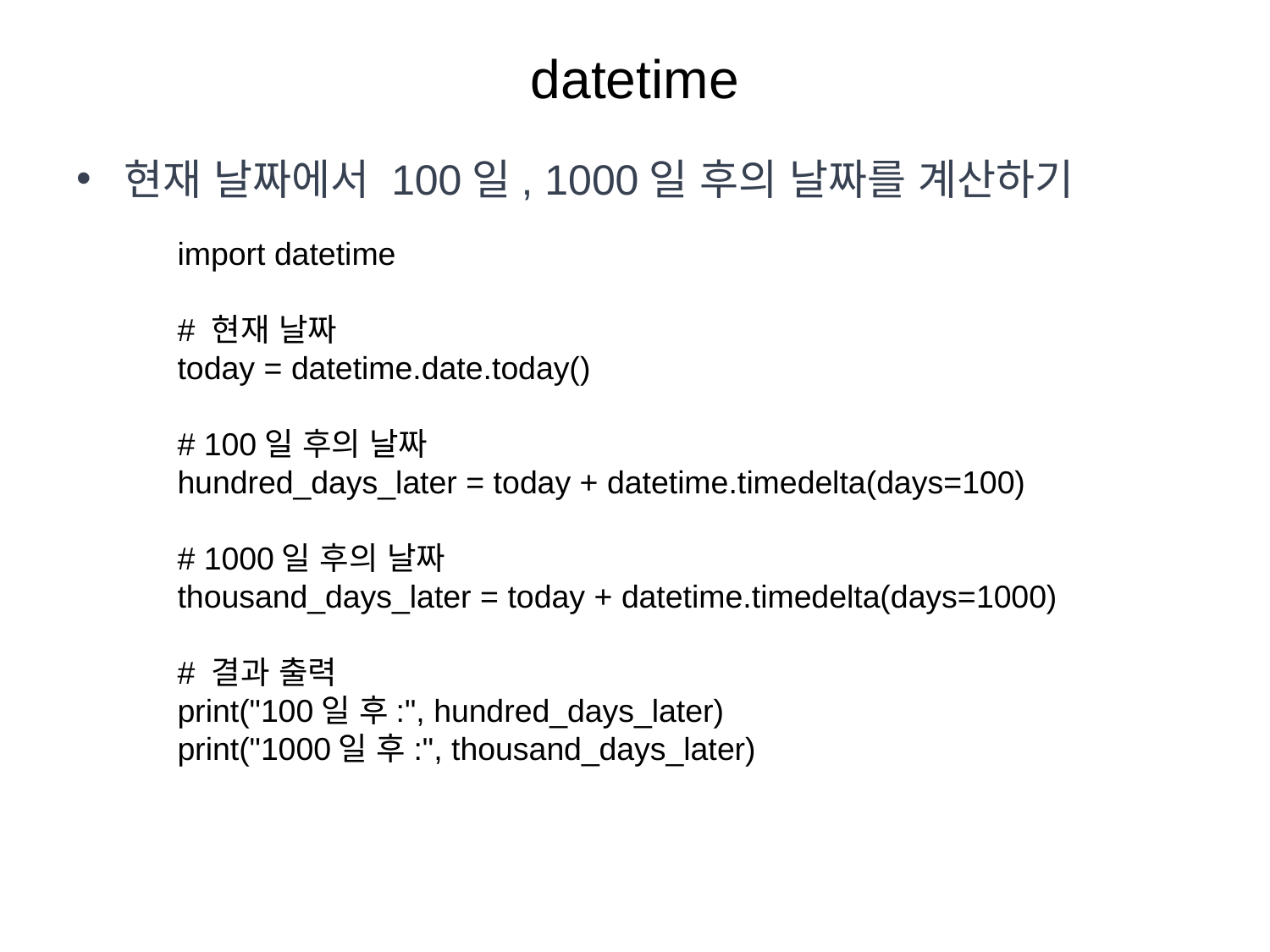

# datetime
현재 날짜에서 100일, 1000일 후의 날짜를 계산하기
import datetime

# 현재 날짜
today = datetime.date.today()

# 100일 후의 날짜
hundred_days_later = today + datetime.timedelta(days=100)

# 1000일 후의 날짜
thousand_days_later = today + datetime.timedelta(days=1000)

# 결과 출력
print("100일 후:", hundred_days_later)
print("1000일 후:", thousand_days_later)